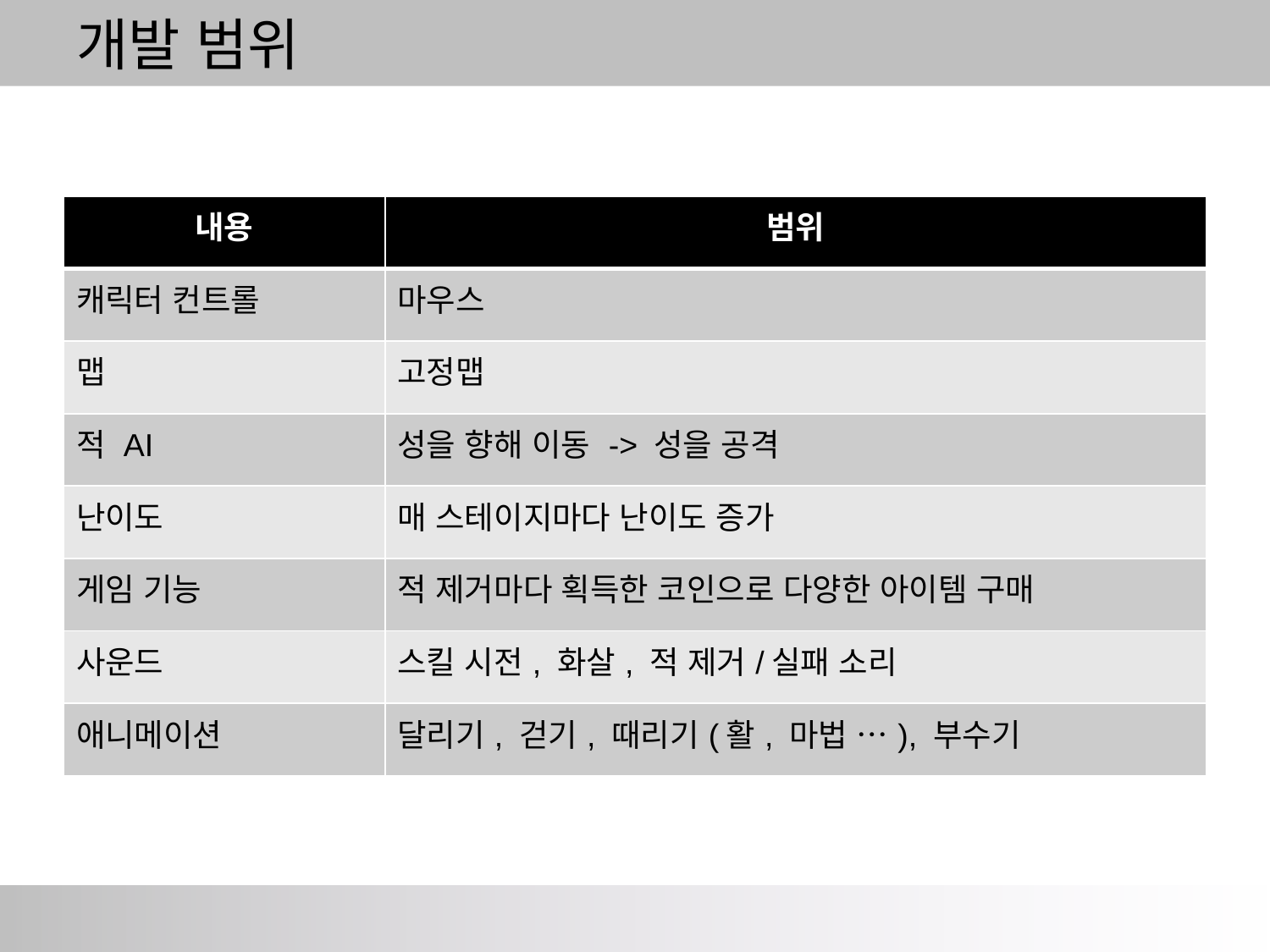

# 개발 범위
| 내용 | 범위 |
| --- | --- |
| 캐릭터 컨트롤 | 마우스 |
| 맵 | 고정맵 |
| 적 AI | 성을 향해 이동 -> 성을 공격 |
| 난이도 | 매 스테이지마다 난이도 증가 |
| 게임 기능 | 적 제거마다 획득한 코인으로 다양한 아이템 구매 |
| 사운드 | 스킬 시전, 화살, 적 제거/실패 소리 |
| 애니메이션 | 달리기, 걷기, 때리기(활, 마법 …), 부수기 |